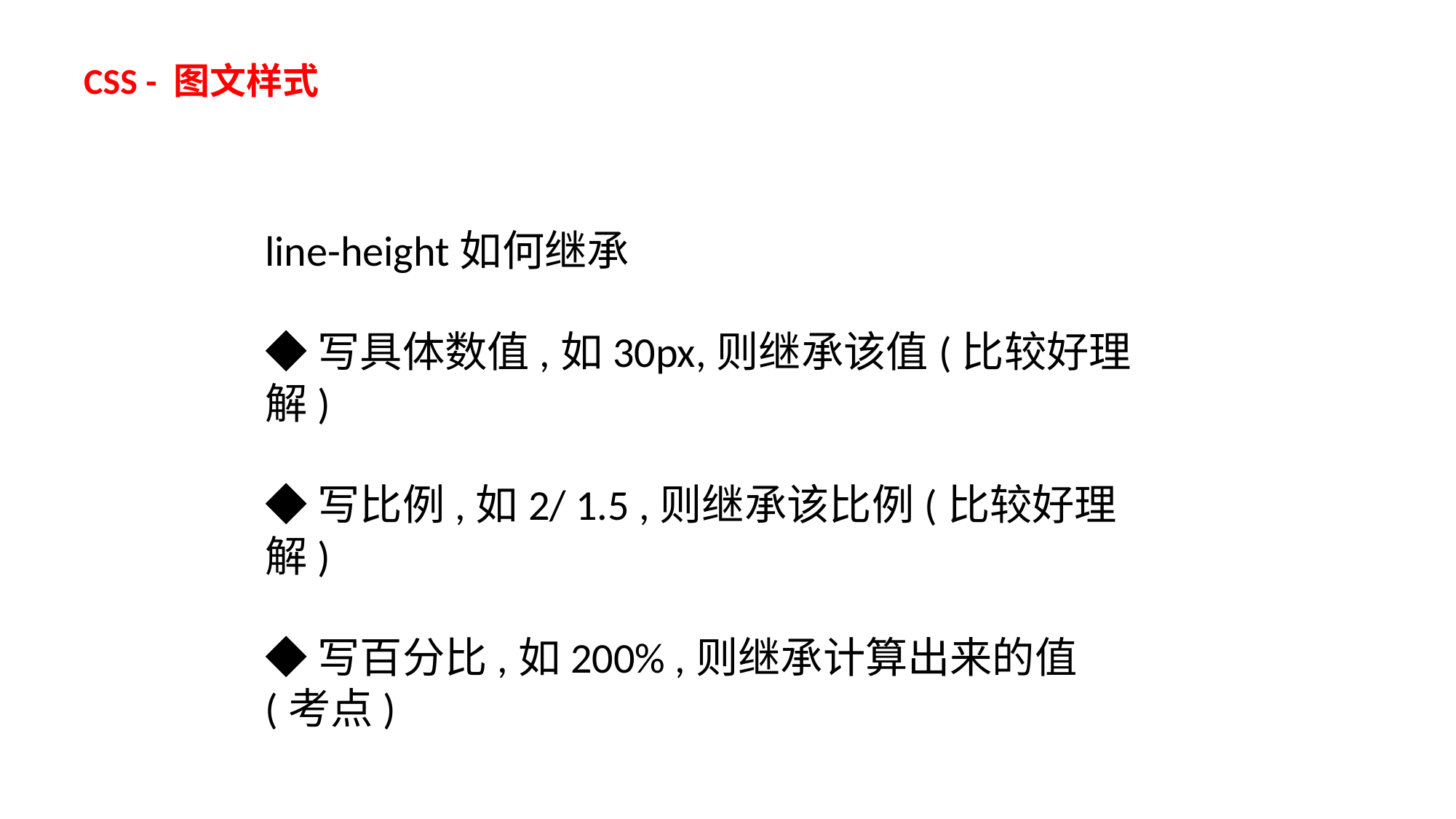

CSS - 图文样式
line-height如何继承

◆写具体数值,如30px,则继承该值(比较好理解)

◆写比例,如2/ 1.5 ,则继承该比例(比较好理解)

◆写百分比,如200% ,则继承计算出来的值(考点)